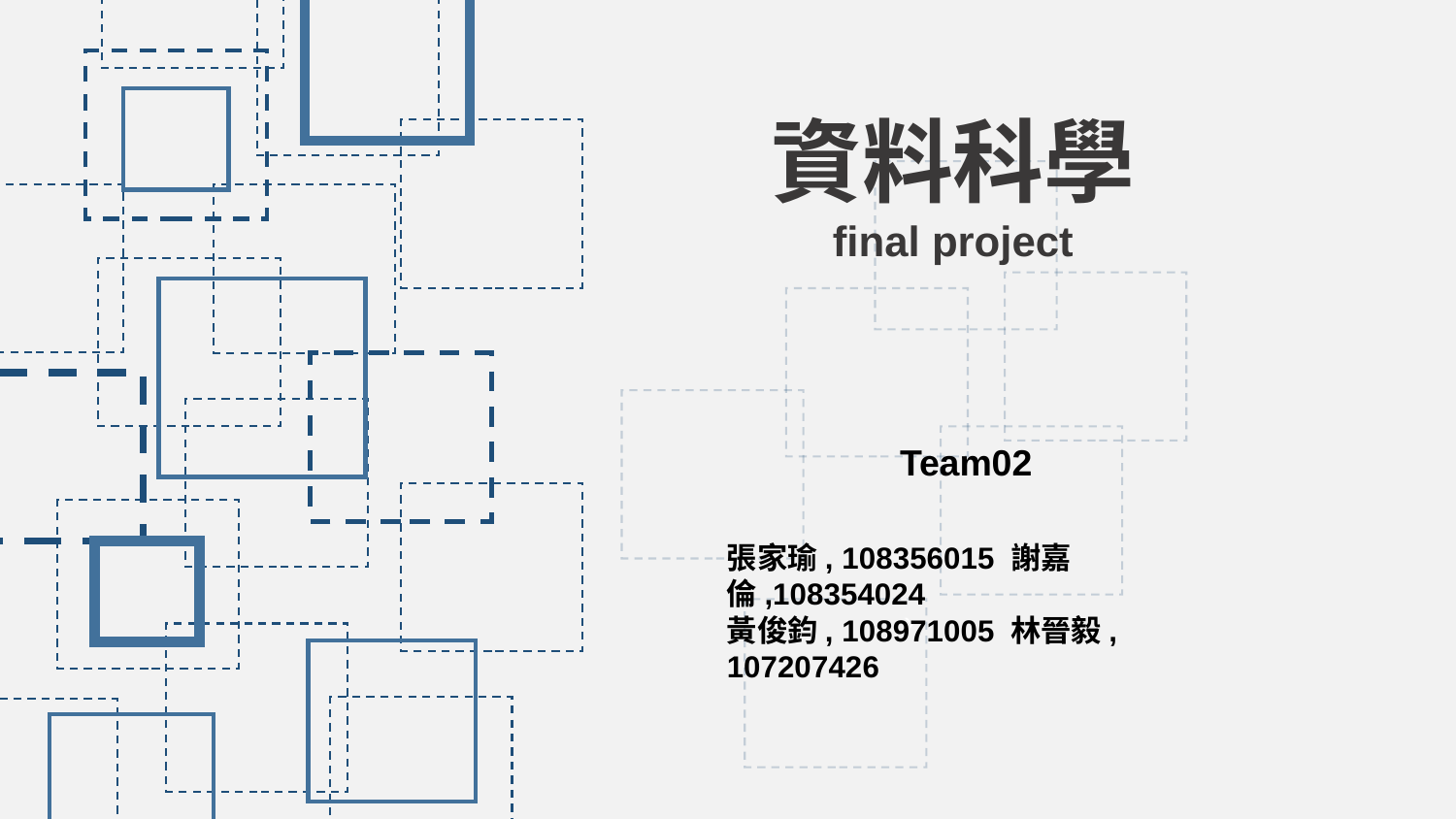

資料科學
final project

Team02

張家瑜, 108356015 謝嘉倫,108354024
黃俊鈞, 108971005 林晉毅, 107207426